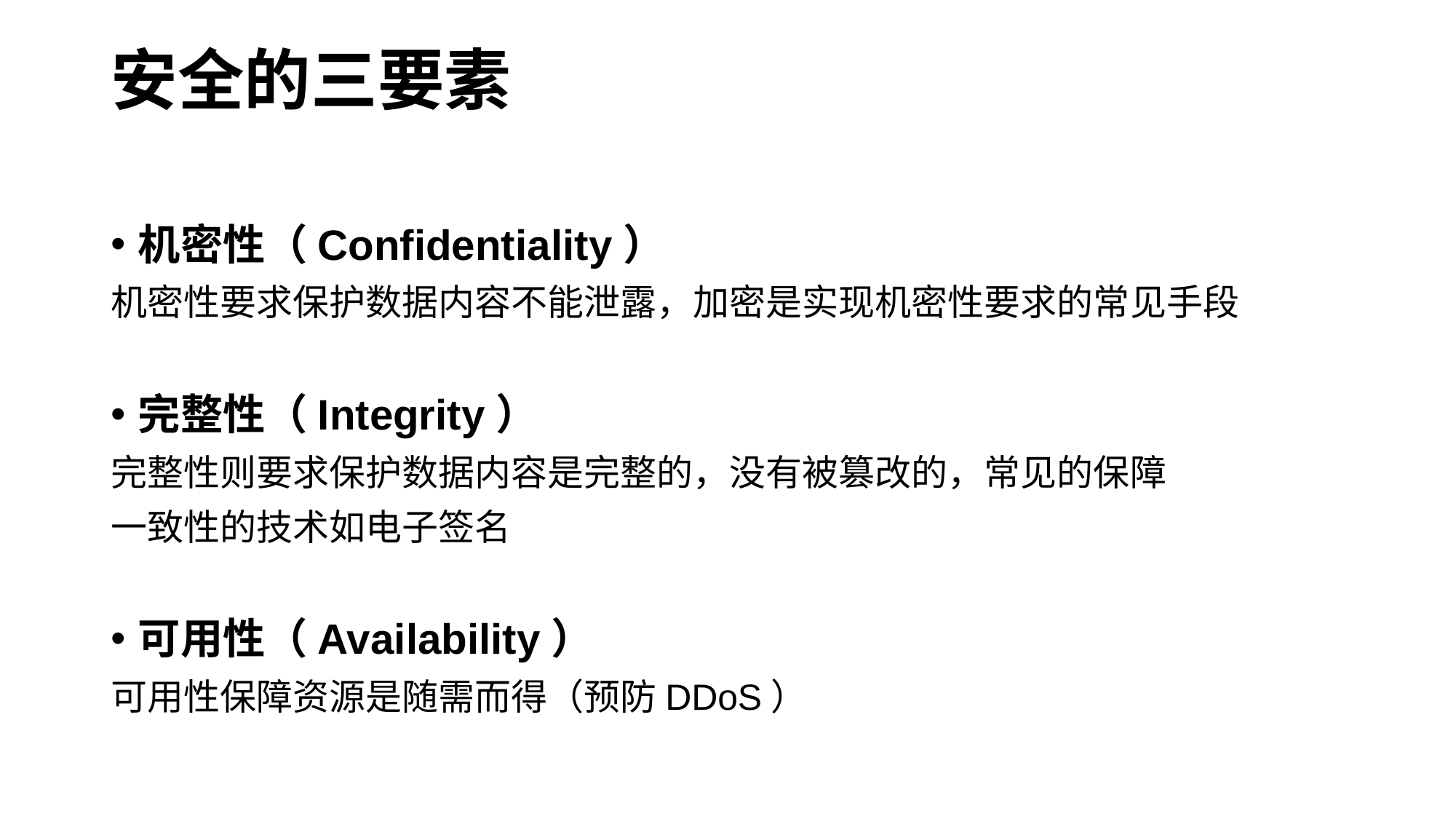

# 安全的三要素
机密性（Confidentiality）
机密性要求保护数据内容不能泄露，加密是实现机密性要求的常见手段

完整性（Integrity）
完整性则要求保护数据内容是完整的，没有被篡改的，常见的保障
一致性的技术如电子签名

可用性（Availability）
可用性保障资源是随需而得（预防DDoS）